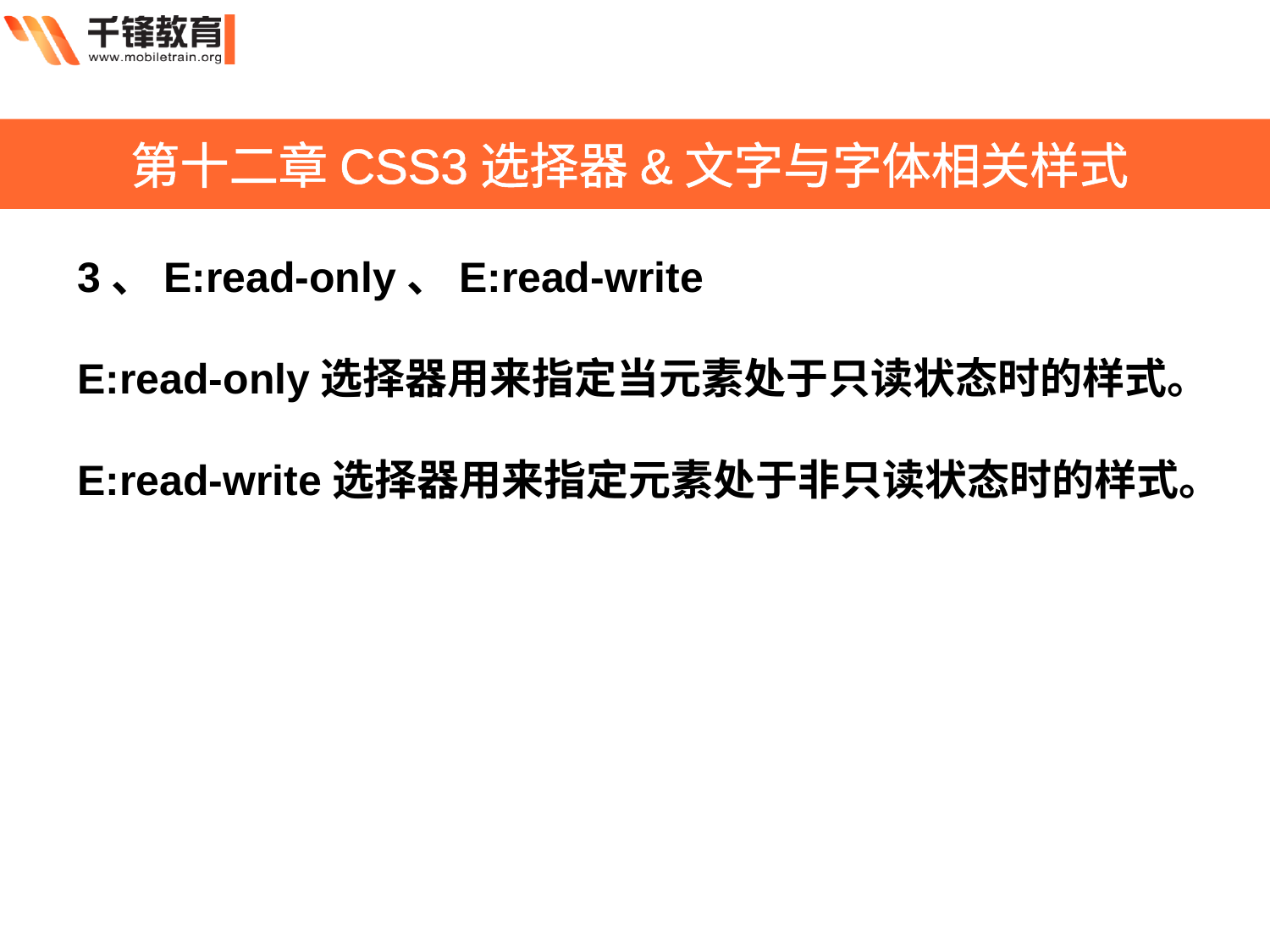

第十二章CSS3选择器&文字与字体相关样式
3、E:read-only、E:read-write

E:read-only选择器用来指定当元素处于只读状态时的样式。

E:read-write选择器用来指定元素处于非只读状态时的样式。